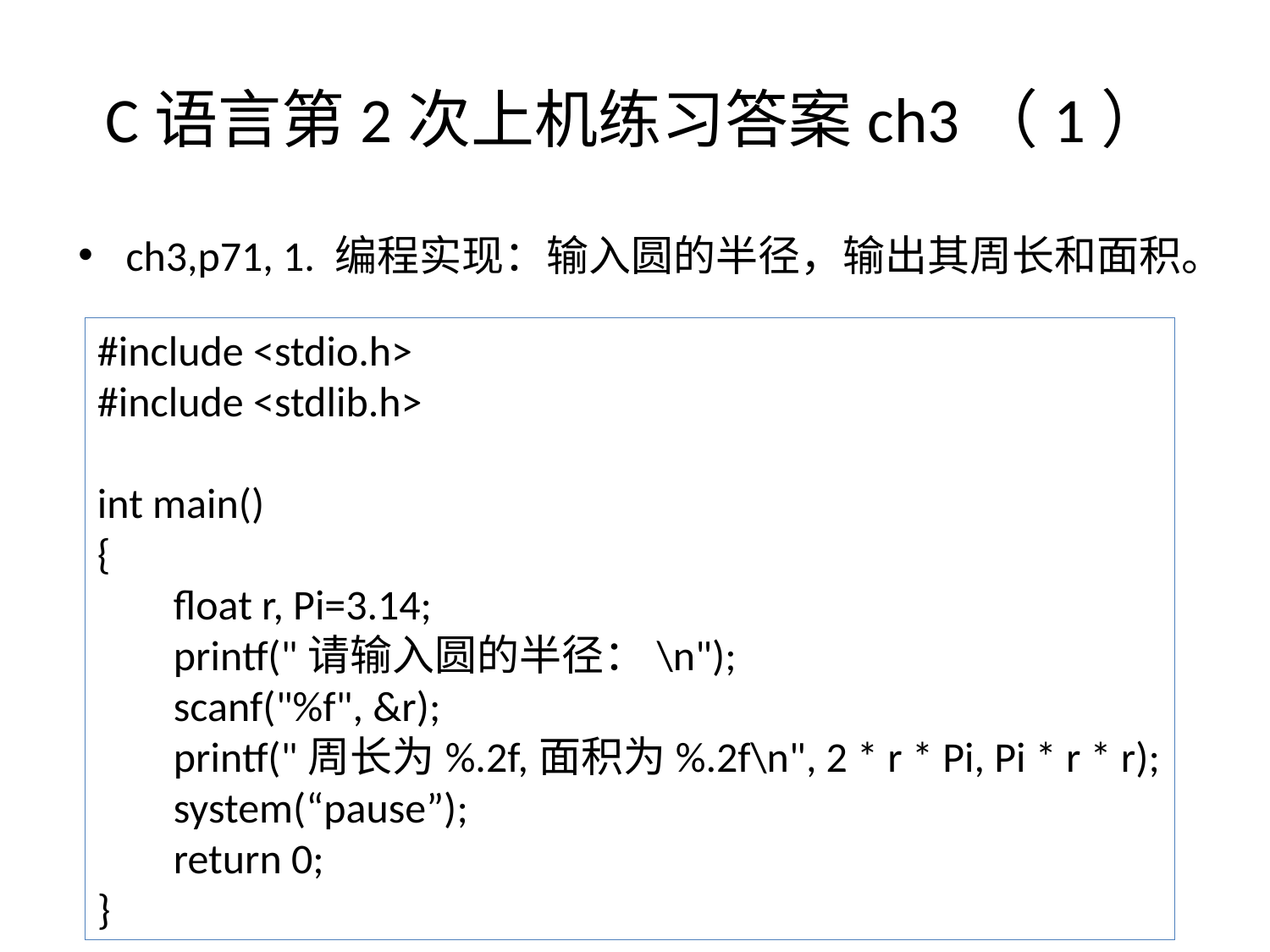

# C语言第2次上机练习答案ch3（1）
ch3,p71, 1. 编程实现：输入圆的半径，输出其周长和面积。
#include <stdio.h>
#include <stdlib.h>

int main()
{
        float r, Pi=3.14;
        printf("请输入圆的半径：\n");
        scanf("%f", &r);
        printf("周长为%.2f,面积为%.2f\n", 2 * r * Pi, Pi * r * r);
        system(“pause”);
        return 0;
}